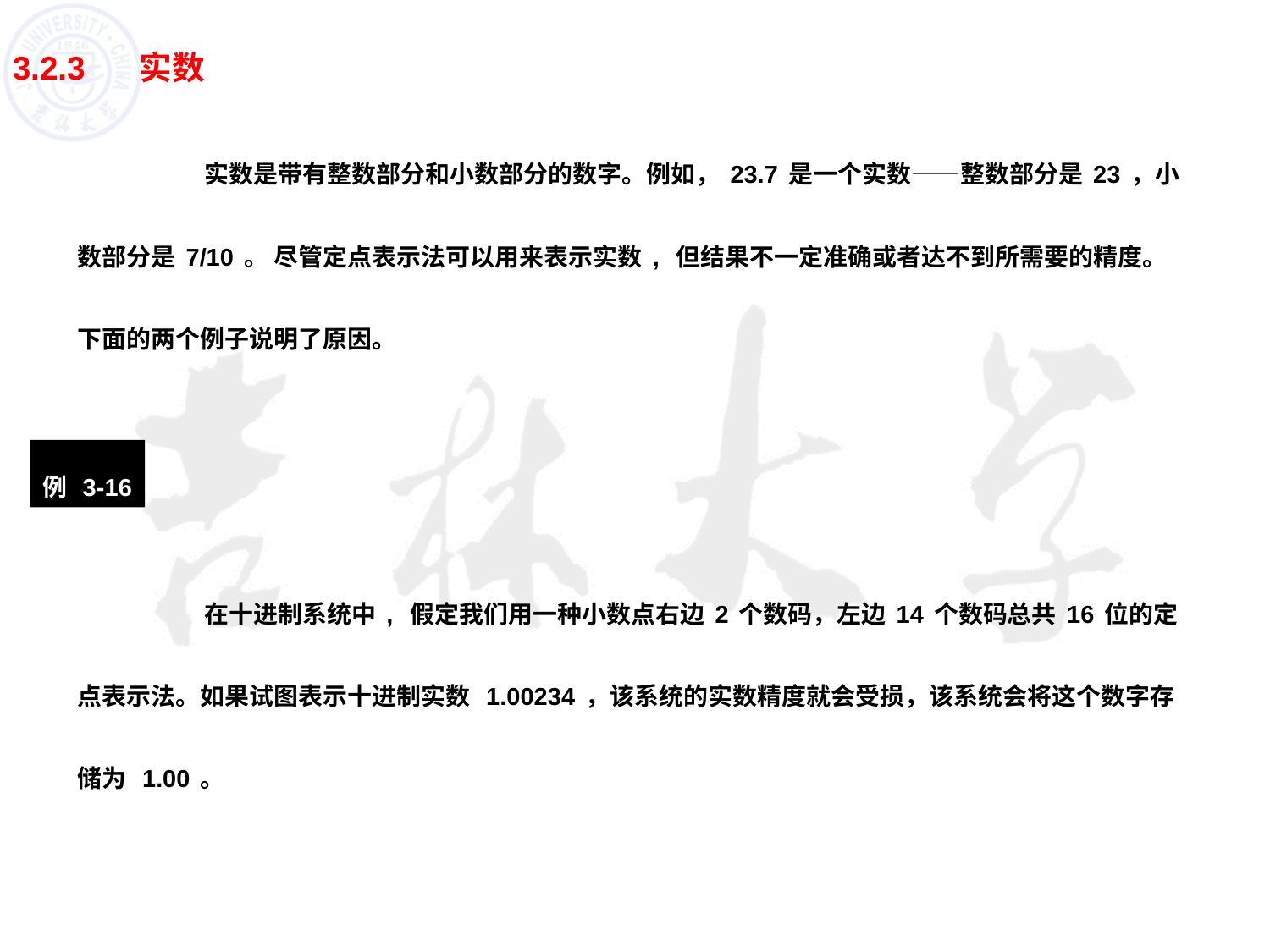

3.2.3	实数
	实数是带有整数部分和小数部分的数字。例如，23.7是一个实数——整数部分是23，小数部分是7/10。 尽管定点表示法可以用来表示实数, 但结果不一定准确或者达不到所需要的精度。下面的两个例子说明了原因。
例 3-16
	在十进制系统中, 假定我们用一种小数点右边2个数码，左边14个数码总共16位的定点表示法。如果试图表示十进制实数 1.00234，该系统的实数精度就会受损，该系统会将这个数字存储为 1.00。